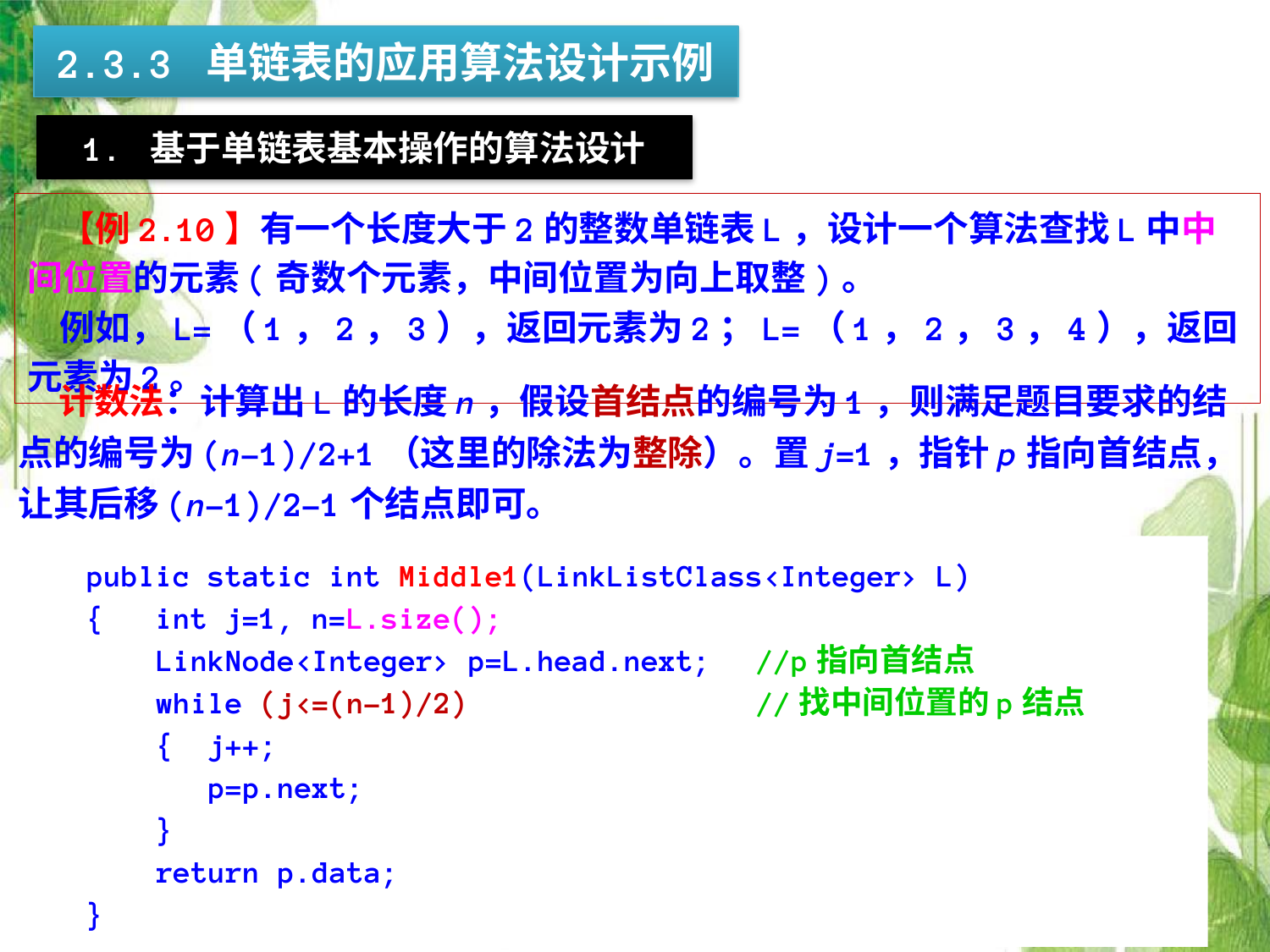

2.3.3 单链表的应用算法设计示例
1. 基于单链表基本操作的算法设计
   【例2.10】有一个长度大于2的整数单链表L，设计一个算法查找L中中间位置的元素(奇数个元素，中间位置为向上取整)。
   例如，L=（1，2，3），返回元素为2；L=（1，2，3，4），返回元素为2。
    计数法：计算出L的长度n，假设首结点的编号为1，则满足题目要求的结点的编号为(n-1)/2+1（这里的除法为整除）。置j=1，指针p指向首结点，让其后移(n-1)/2-1个结点即可。
public static int Middle1(LinkListClass<Integer> L)
{   int j=1, n=L.size();
    LinkNode<Integer> p=L.head.next;	  //p指向首结点
    while (j<=(n-1)/2)		  //找中间位置的p结点
    {  j++;
       p=p.next;
    }
    return p.data;
}